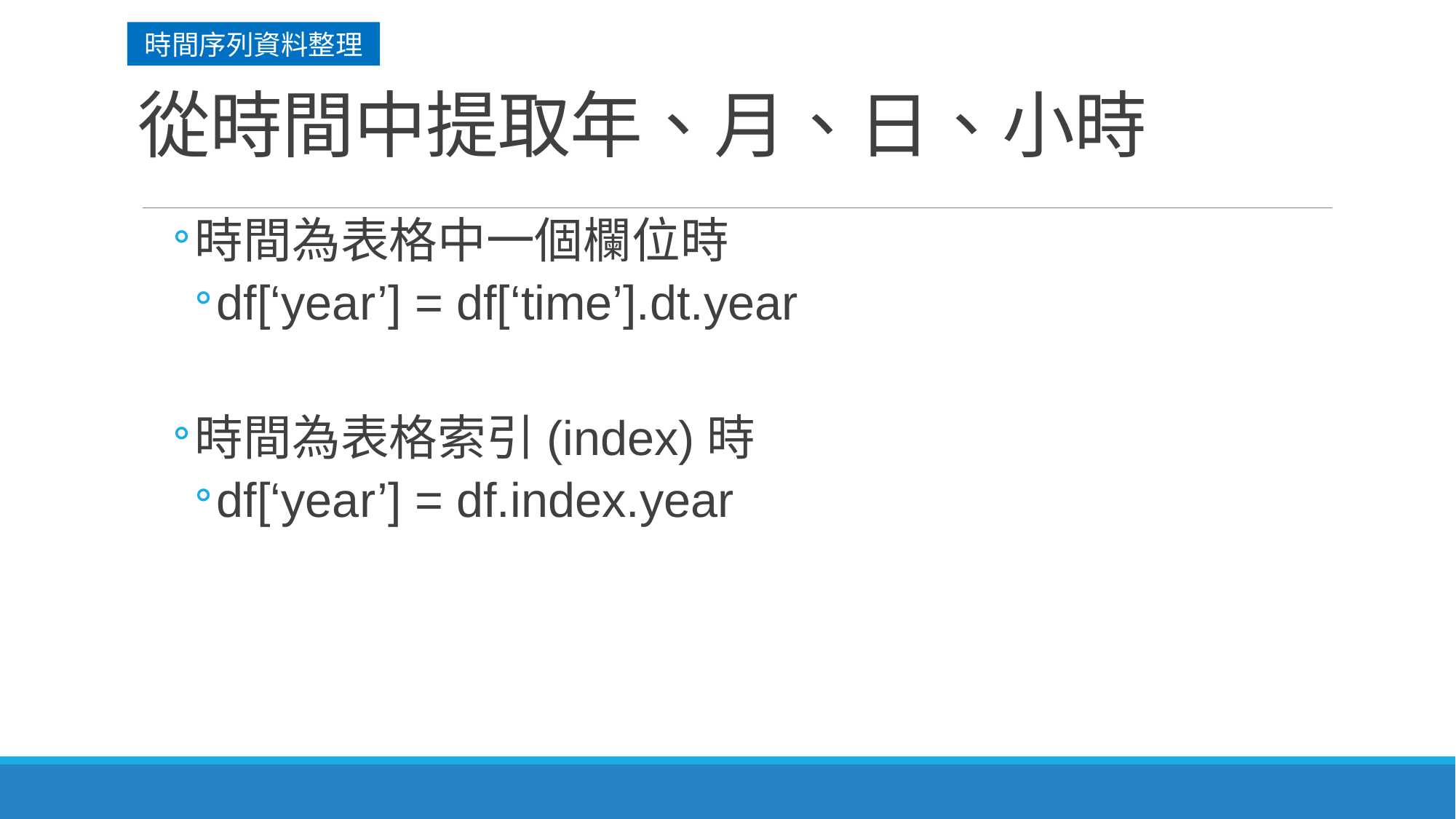

時間序列資料整理
# 從時間中提取年、月、日、小時
時間為表格中一個欄位時
df[‘year’] = df[‘time’].dt.year

時間為表格索引(index)時
df[‘year’] = df.index.year